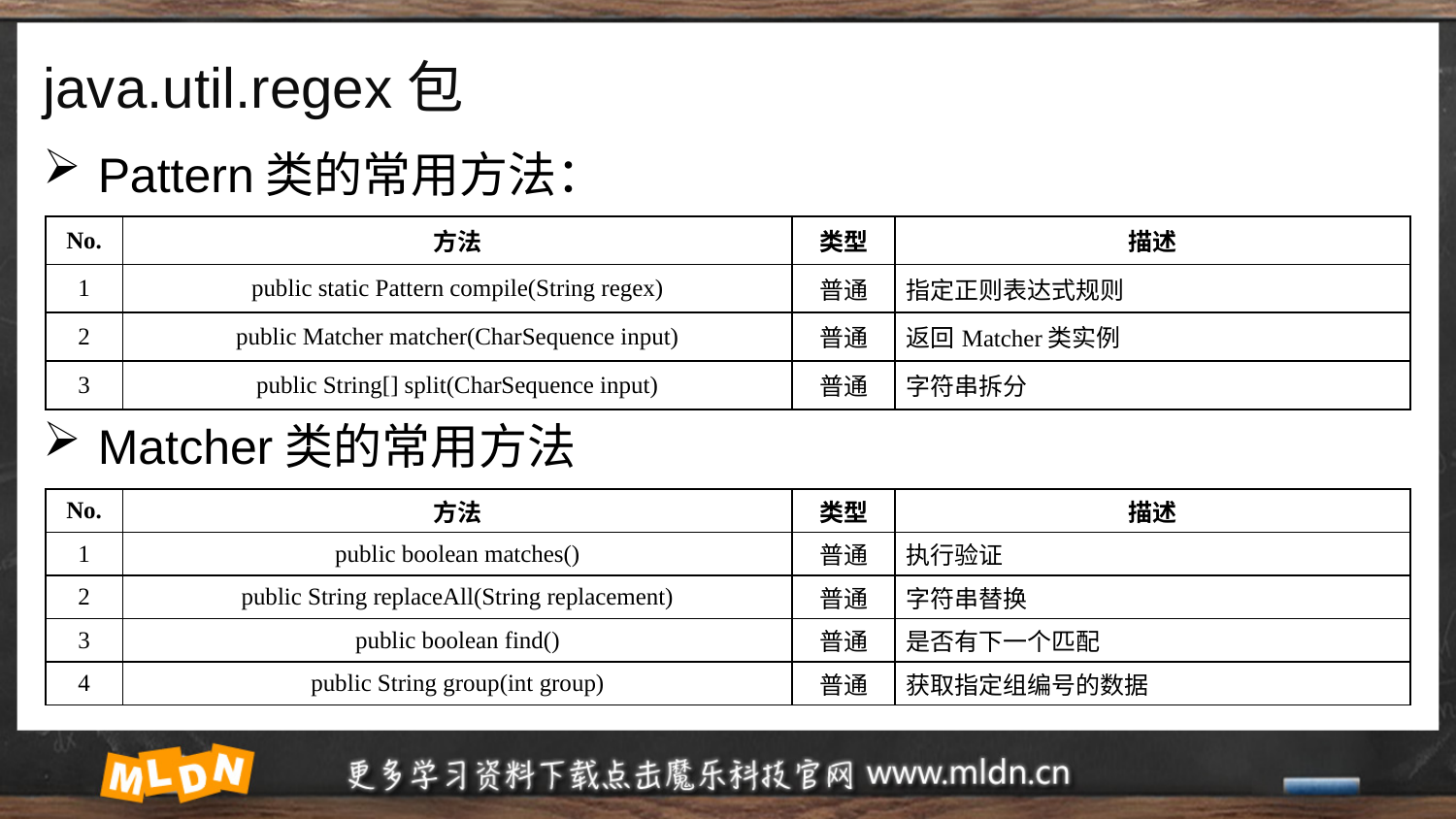

# java.util.regex包
Pattern类的常用方法：

Matcher类的常用方法
| No. | 方法 | 类型 | 描述 |
| --- | --- | --- | --- |
| 1 | public static Pattern compile(String regex) | 普通 | 指定正则表达式规则 |
| 2 | public Matcher matcher(CharSequence input) | 普通 | 返回Matcher类实例 |
| 3 | public String[] split(CharSequence input) | 普通 | 字符串拆分 |
| No. | 方法 | 类型 | 描述 |
| --- | --- | --- | --- |
| 1 | public boolean matches() | 普通 | 执行验证 |
| 2 | public String replaceAll(String replacement) | 普通 | 字符串替换 |
| 3 | public boolean find() | 普通 | 是否有下一个匹配 |
| 4 | public String group​(int group) | 普通 | 获取指定组编号的数据 |